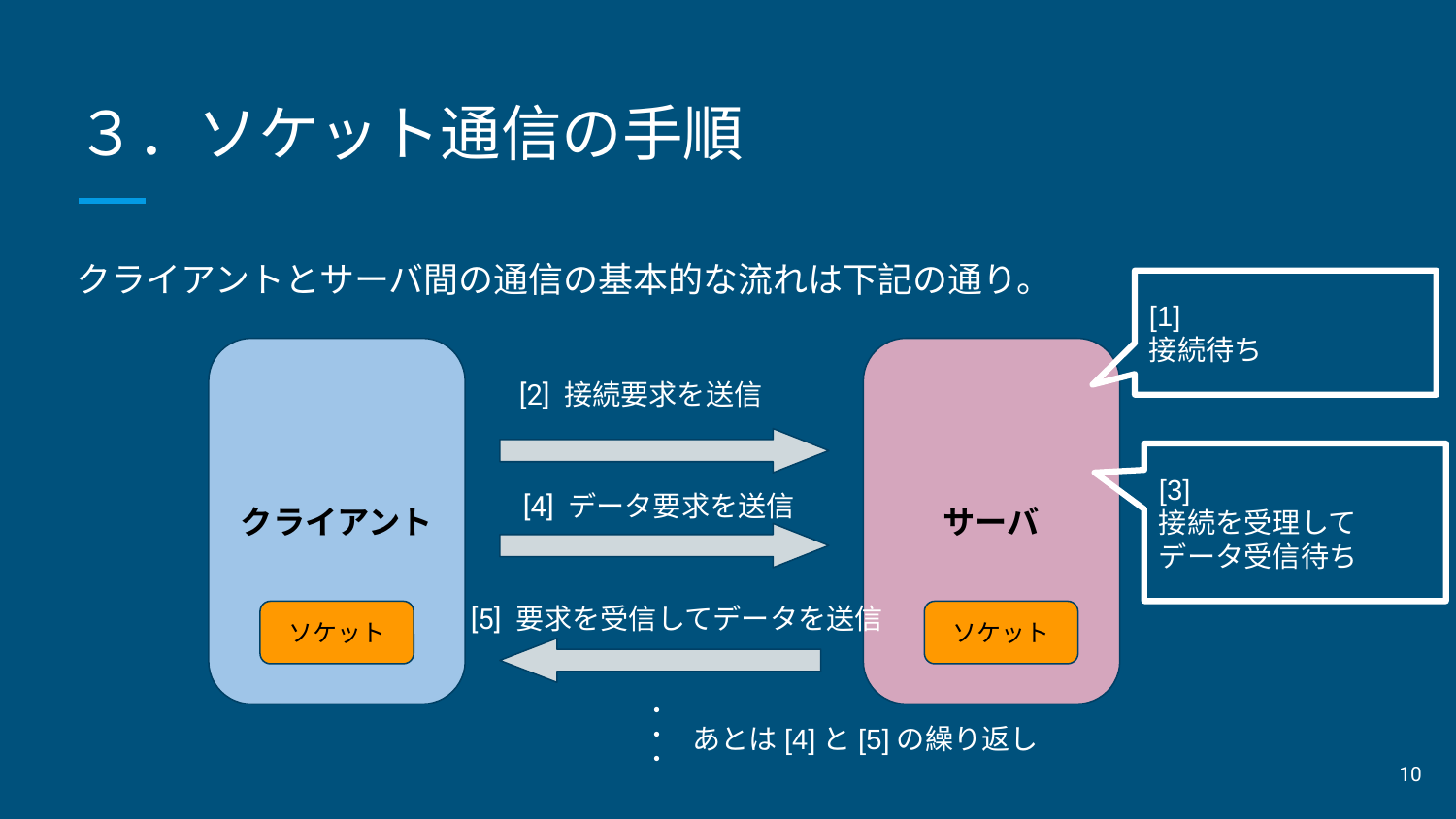

# ３．ソケット通信の手順
クライアントとサーバ間の通信の基本的な流れは下記の通り。
[1]
接続待ち
サーバ
クライアント
[2] 接続要求を送信

[3]
接続を受理して
データ受信待ち
[4] データ要求を送信

[5] 要求を受信してデータを送信
ソケット
ソケット

あとは[4]と[5]の繰り返し
・・・
10